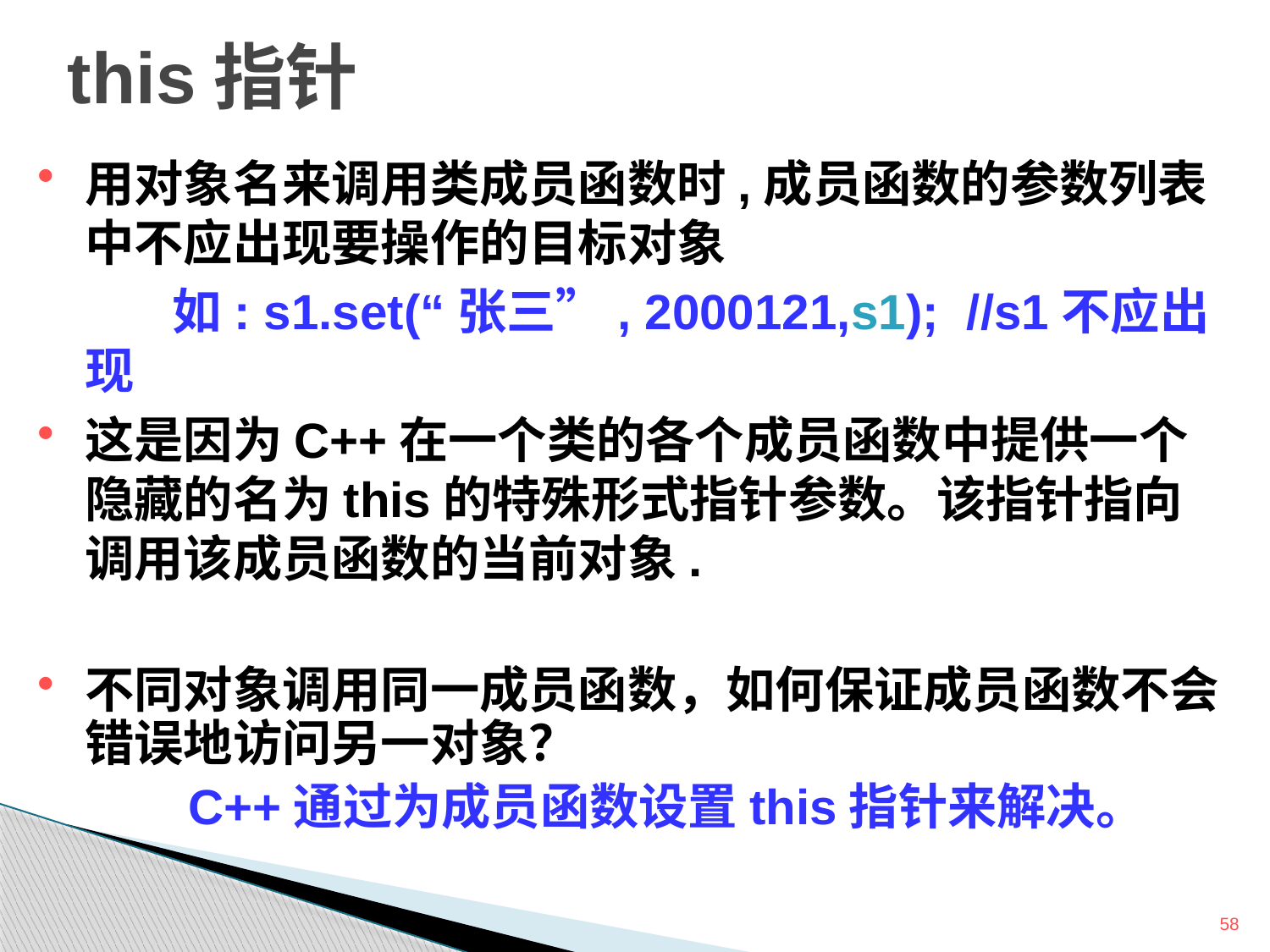

# this指针
用对象名来调用类成员函数时,成员函数的参数列表中不应出现要操作的目标对象
           如: s1.set(“张三”, 2000121,s1);  //s1不应出现
这是因为C++在一个类的各个成员函数中提供一个隐藏的名为this的特殊形式指针参数。该指针指向调用该成员函数的当前对象.

不同对象调用同一成员函数，如何保证成员函数不会错误地访问另一对象？
           C++通过为成员函数设置this指针来解决。

58